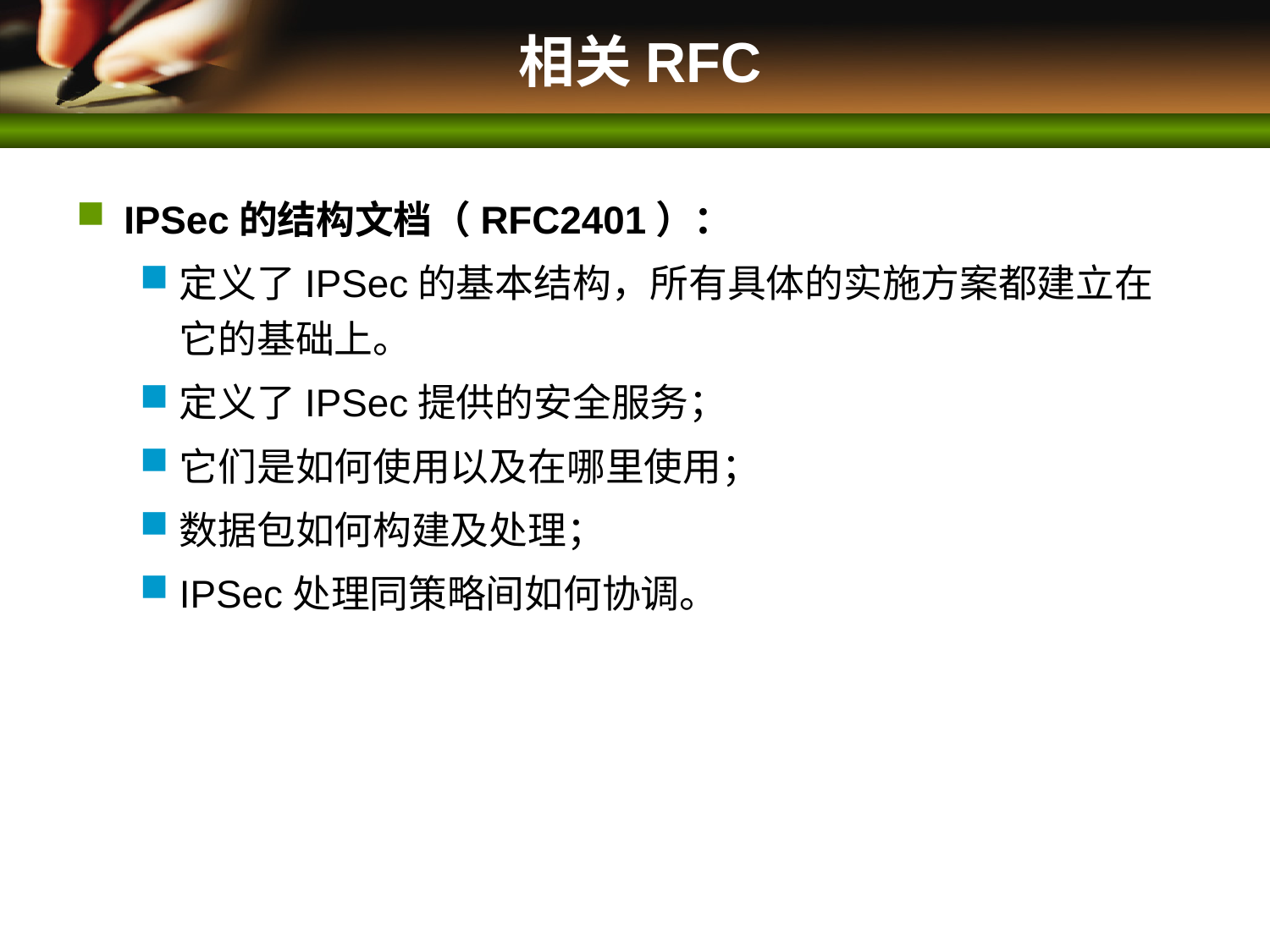

# 相关RFC
IPSec的结构文档（RFC2401）：
定义了IPSec的基本结构，所有具体的实施方案都建立在它的基础上。
定义了IPSec提供的安全服务；
它们是如何使用以及在哪里使用；
数据包如何构建及处理；
IPSec处理同策略间如何协调。